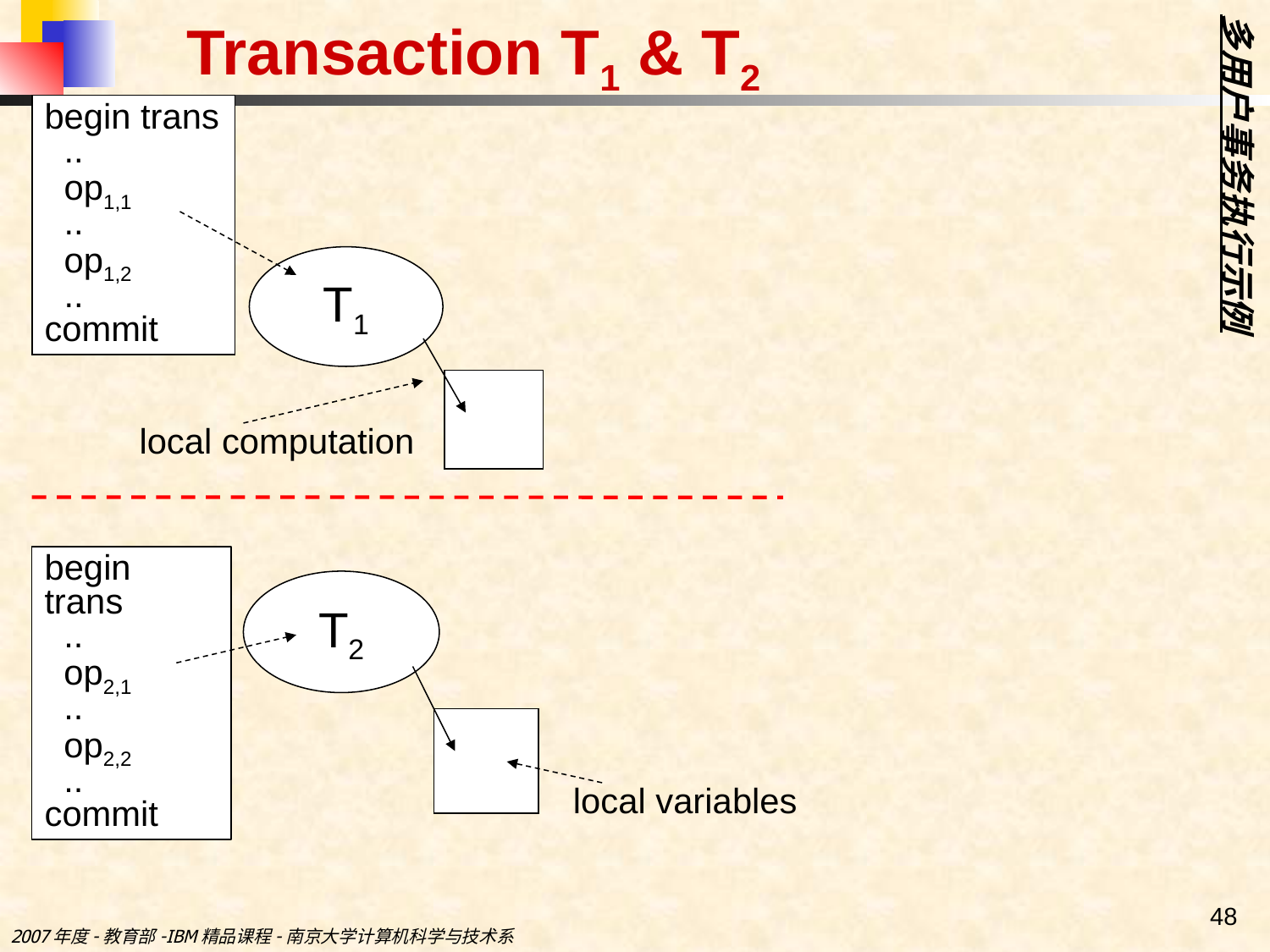

多用户事务执行示例
# Transaction T1 & T2
begin trans
  ..
  op1,1
  ..
  op1,2
  ..
commit

T1

local computation

begin trans
  ..
  op2,1
  ..
  op2,2
  ..
commit
T2

local variables
48